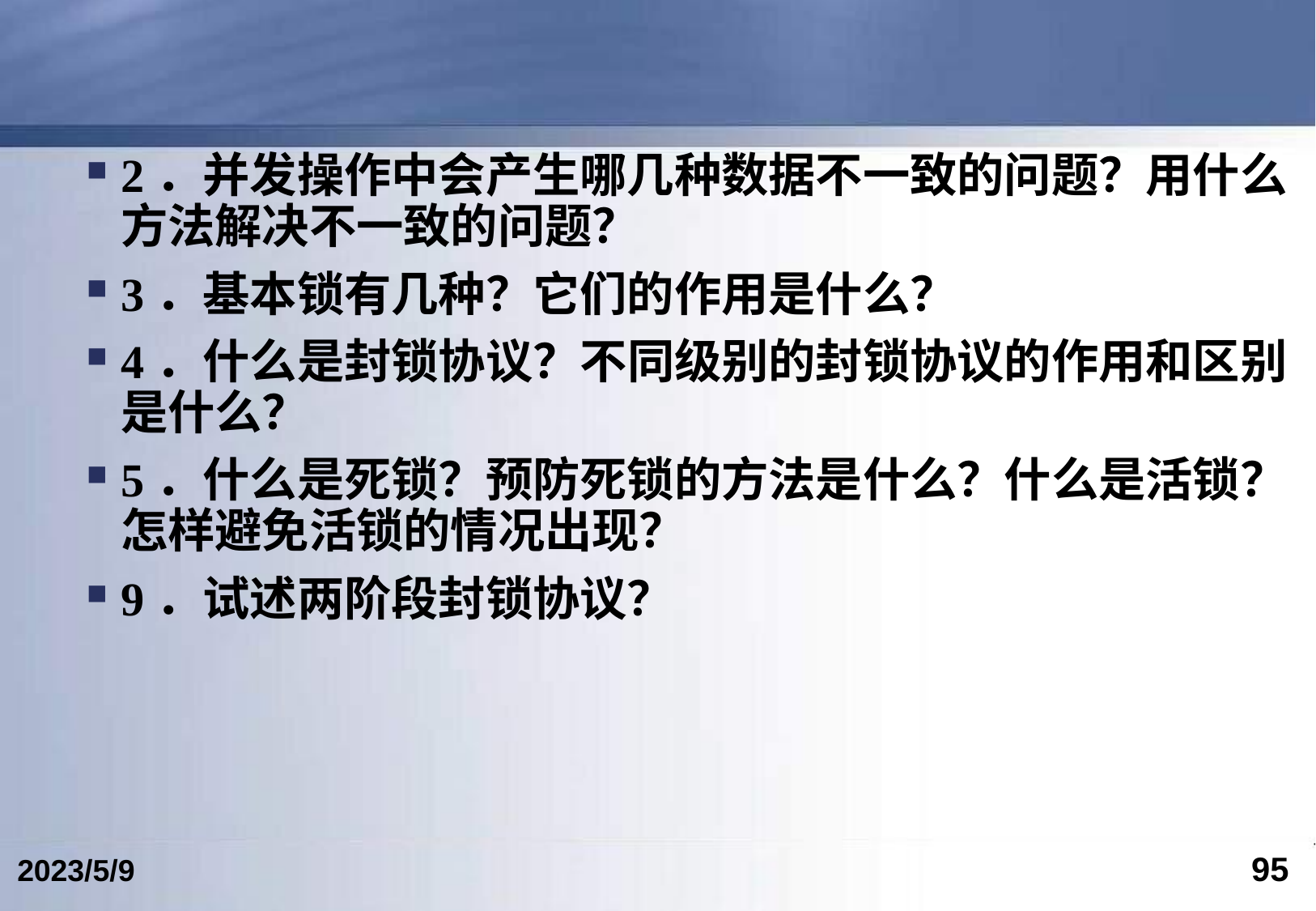

#
2．并发操作中会产生哪几种数据不一致的问题？用什么方法解决不一致的问题？
3．基本锁有几种？它们的作用是什么？
4．什么是封锁协议？不同级别的封锁协议的作用和区别是什么？
5．什么是死锁？预防死锁的方法是什么？什么是活锁？怎样避免活锁的情况出现？
9．试述两阶段封锁协议？

95
2023/5/9